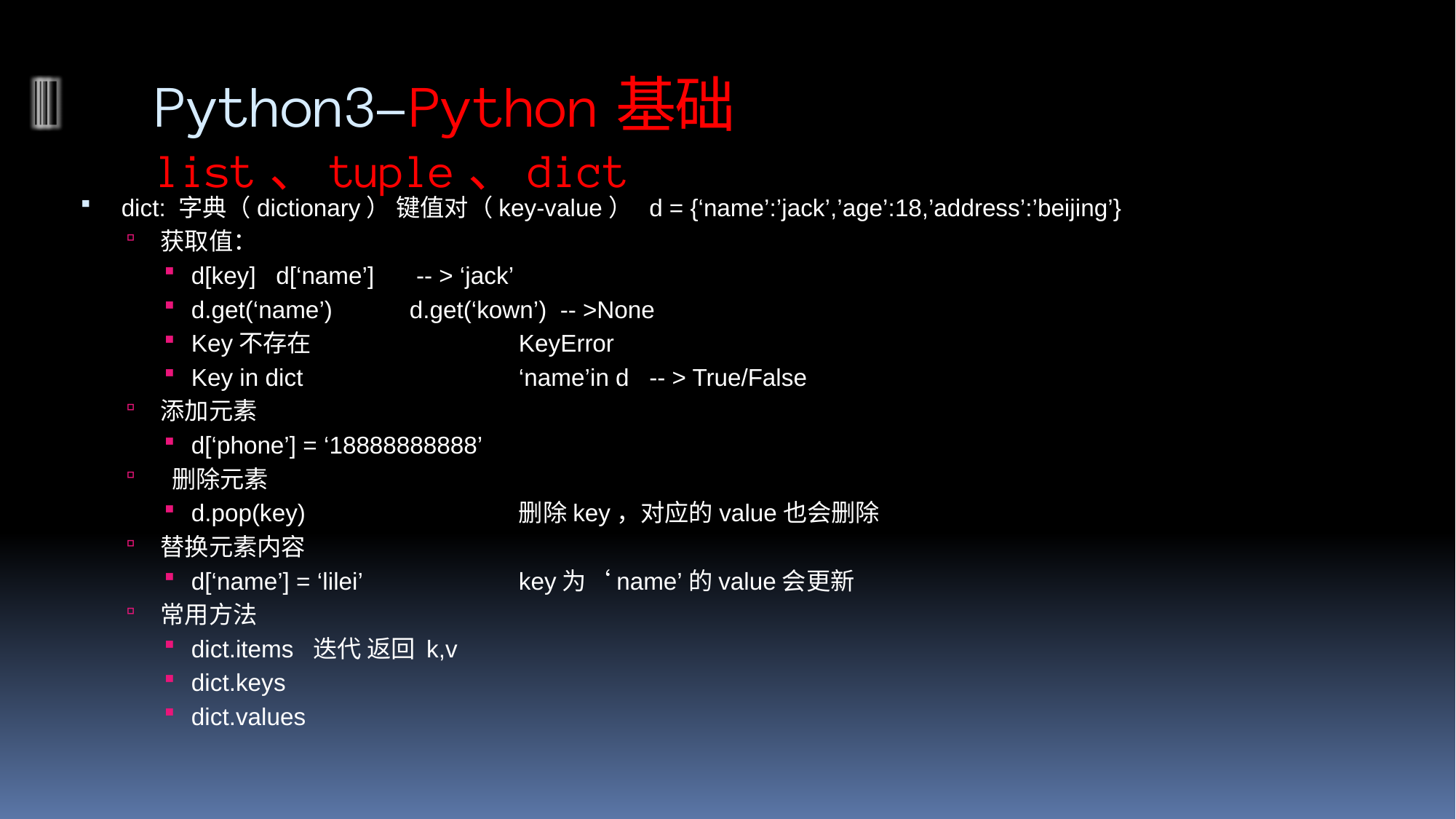

# Python3-Python基础 list、tuple、dict
dict: 字典（dictionary） 键值对（key-value）  d = {‘name’:’jack’,’age’:18,’address’:’beijing’}
获取值：
d[key]   d[‘name’]  	 -- > ‘jack’
d.get(‘name’)    	d.get(‘kown’)  -- >None
Key不存在		KeyError
Key in dict		‘name’in d   -- > True/False
添加元素
d[‘phone’] = ‘18888888888’
 删除元素
d.pop(key)		删除key，对应的value也会删除
替换元素内容
d[‘name’] = ‘lilei’		key为‘name’的value会更新
常用方法
dict.items  迭代 返回 k,v
dict.keys
dict.values